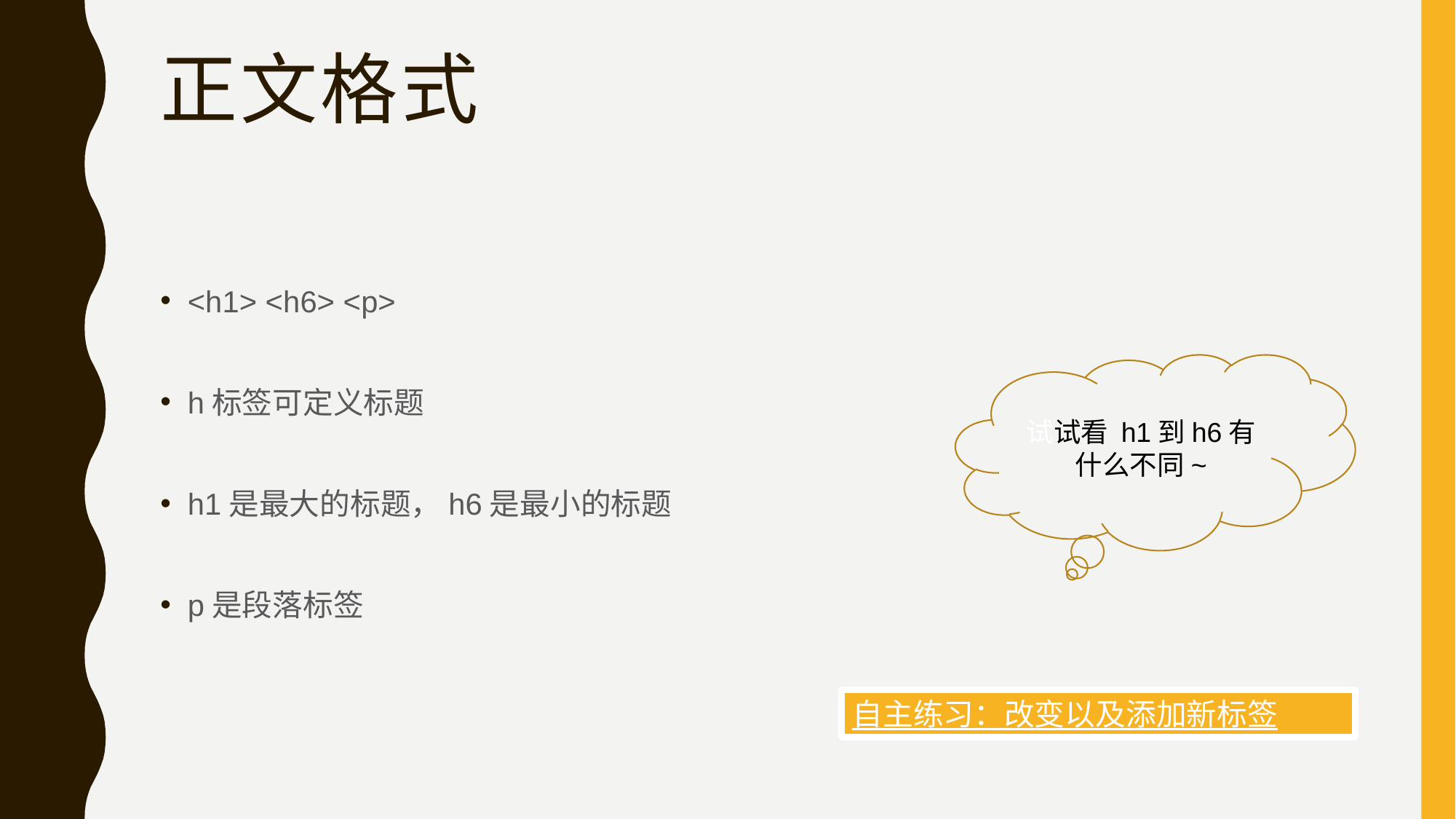

# 正文格式
<h1> <h6> <p>

h标签可定义标题

h1是最大的标题，h6是最小的标题

p是段落标签
试试看 h1到h6有什么不同~
自主练习：改变以及添加新标签